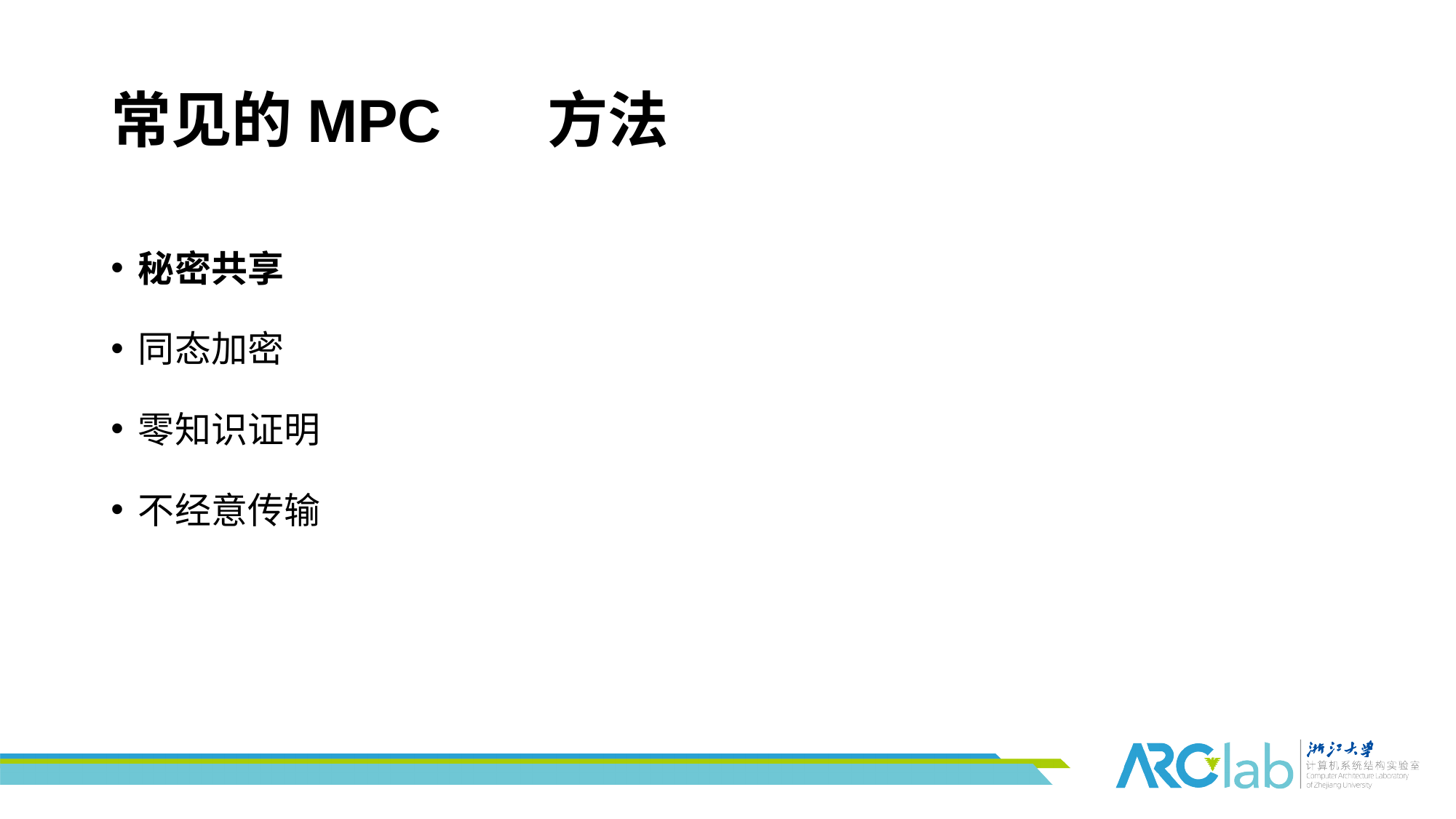

# 常见的MPC	方法
秘密共享
同态加密
零知识证明
不经意传输